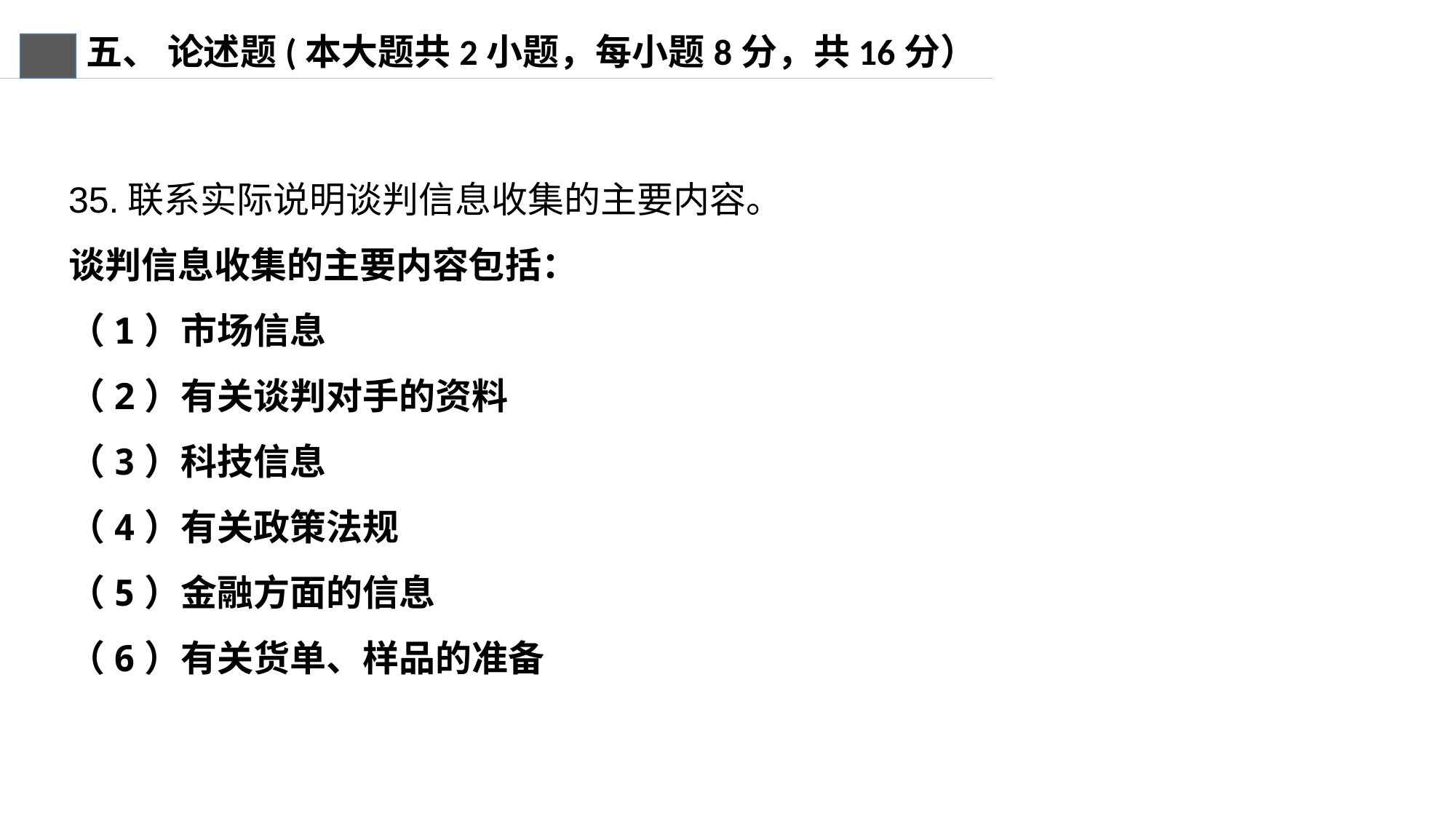

五、 论述题(本大题共2小题，每小题8分，共16分）

35.联系实际说明谈判信息收集的主要内容。
谈判信息收集的主要内容包括：
（1）市场信息
（2）有关谈判对手的资料
（3）科技信息
（4）有关政策法规
（5）金融方面的信息
（6）有关货单、样品的准备